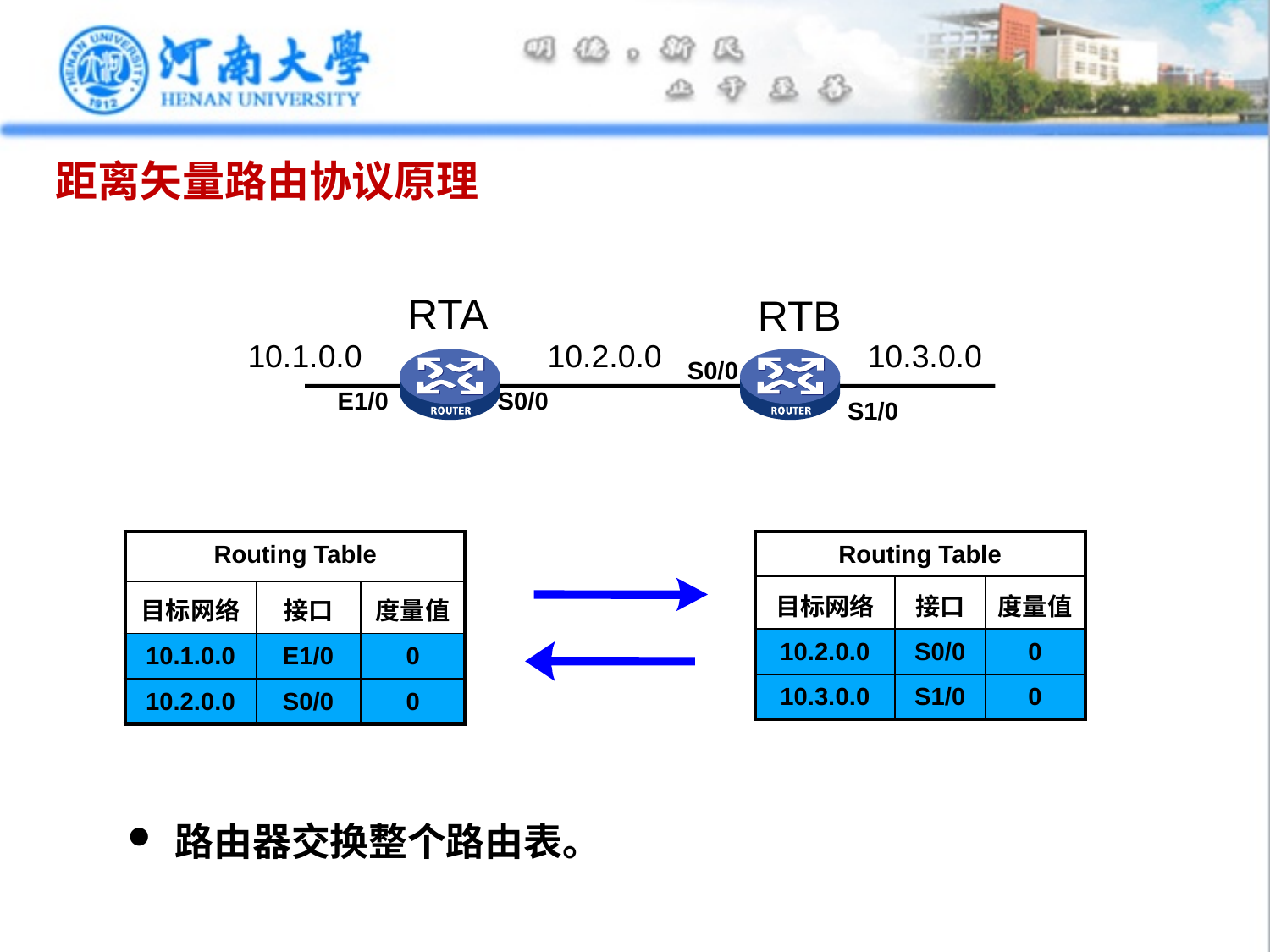

# 距离矢量路由协议原理
RTA
RTB
10.1.0.0
10.2.0.0
10.3.0.0
S0/0

E1/0
S0/0

S1/0
| Routing Table |  |  |
| --- | --- | --- |
| 目标网络 | 接口 | 度量值 |
| 10.1.0.0 | E1/0 | 0 |
| 10.2.0.0 | S0/0 | 0 |
| Routing Table |  |  |
| --- | --- | --- |
| 目标网络 | 接口 | 度量值 |
| 10.2.0.0 | S0/0 | 0 |
| 10.3.0.0 | S1/0 | 0 |

路由器交换整个路由表。